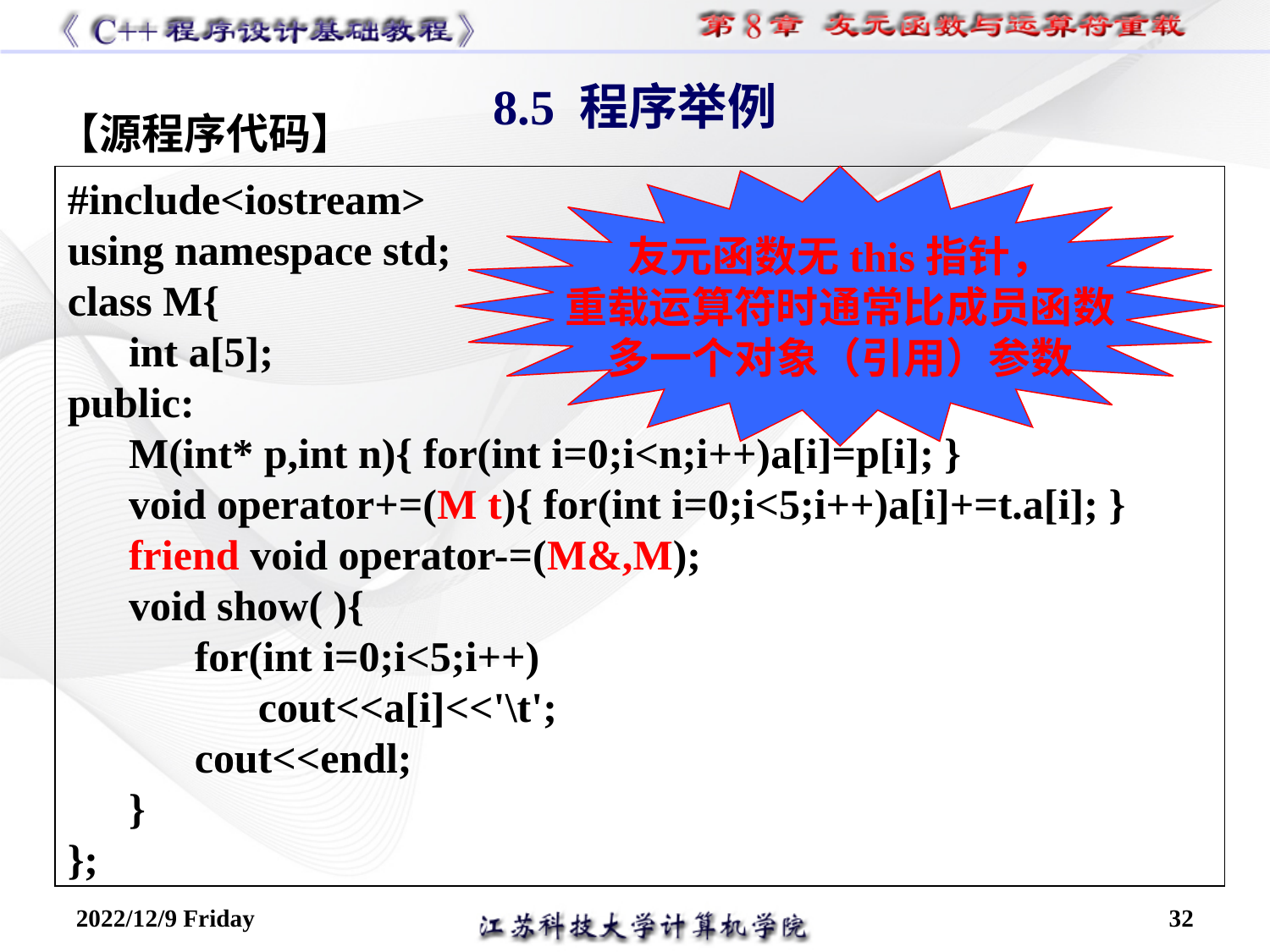

8.5 程序举例
【源程序代码】
#include<iostream>
using namespace std;
class M{
int a[5];
public:
M(int* p,int n){ for(int i=0;i<n;i++)a[i]=p[i]; }
void operator+=(M t){ for(int i=0;i<5;i++)a[i]+=t.a[i]; }
friend void operator-=(M&,M);
void show( ){
for(int i=0;i<5;i++)
cout<<a[i]<<'\t';
cout<<endl;
}
};
友元函数无this指针，
重载运算符时通常比成员函数
多一个对象（引用）参数